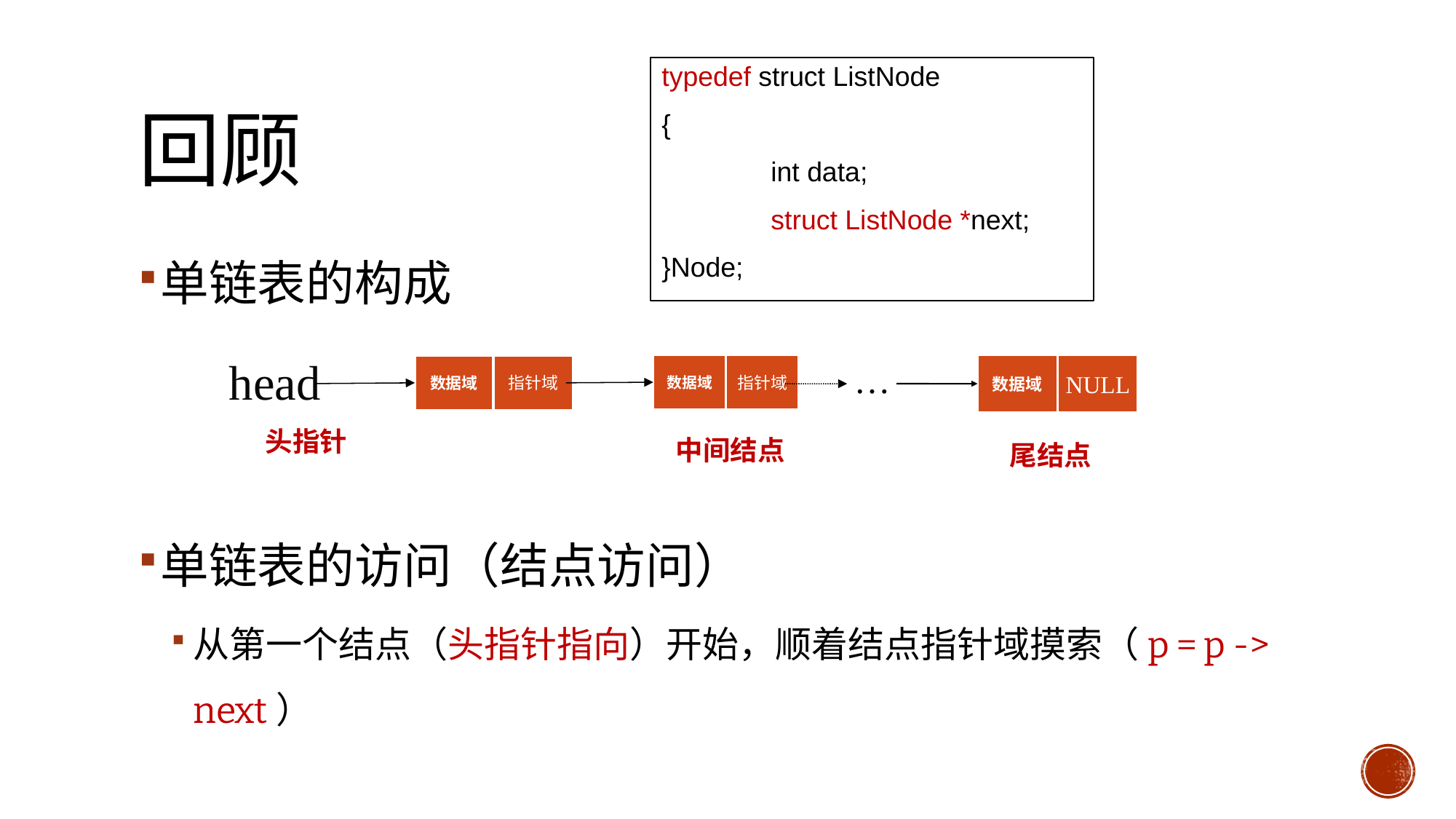

typedef struct ListNode
{
	int data;
	struct ListNode *next;
}Node;
# 回顾
单链表的构成

单链表的访问（结点访问）
从第一个结点（头指针指向）开始，顺着结点指针域摸索（p = p -> next）

head

头指针
数据域
指针域
数据域
指针域

中间结点
…
数据域
NULL

尾结点